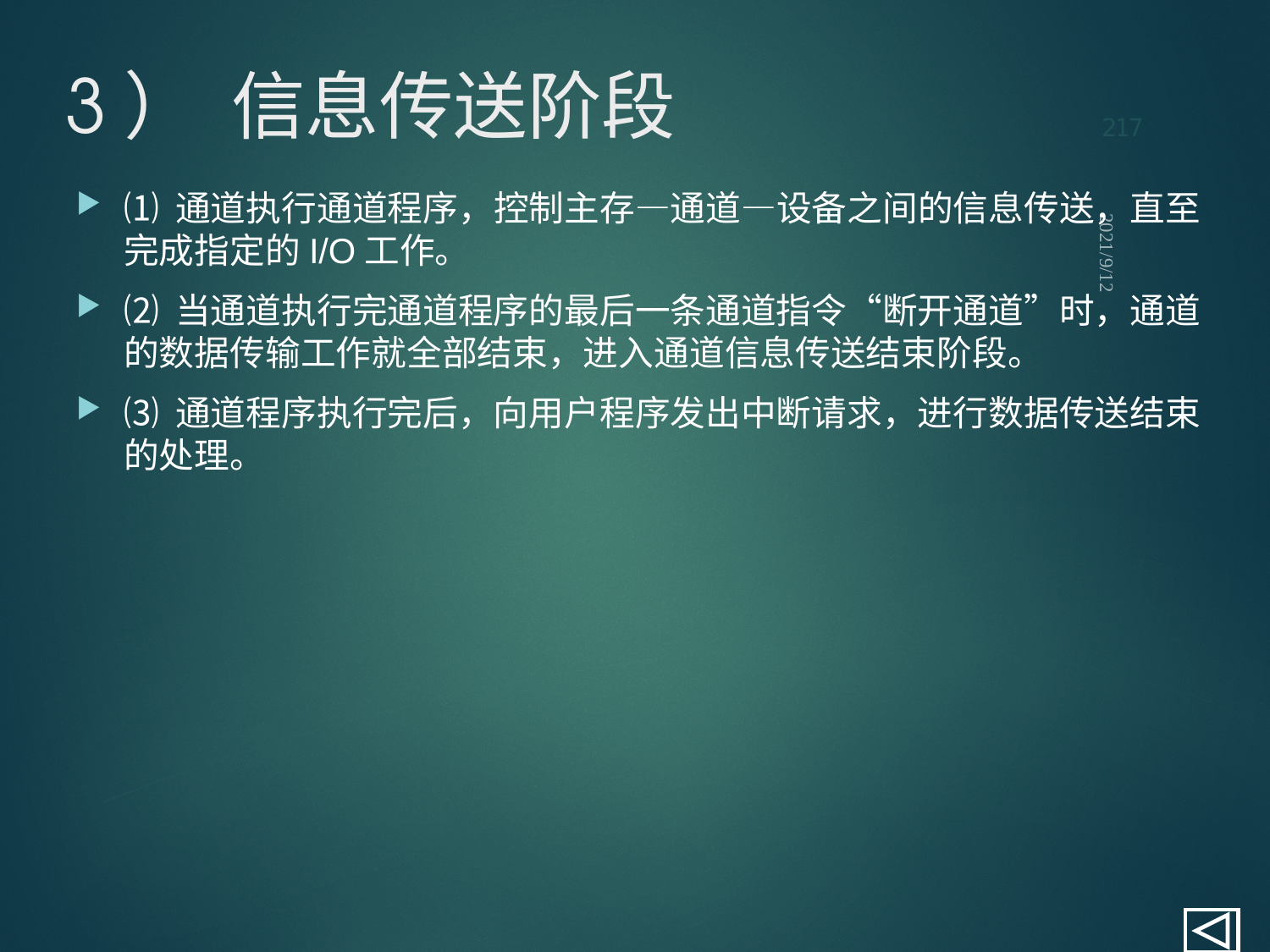

217
# 3）  信息传送阶段
⑴ 通道执行通道程序，控制主存—通道—设备之间的信息传送，直至完成指定的I/O工作。
⑵ 当通道执行完通道程序的最后一条通道指令“断开通道”时，通道的数据传输工作就全部结束，进入通道信息传送结束阶段。
⑶ 通道程序执行完后，向用户程序发出中断请求，进行数据传送结束的处理。
2021/9/12